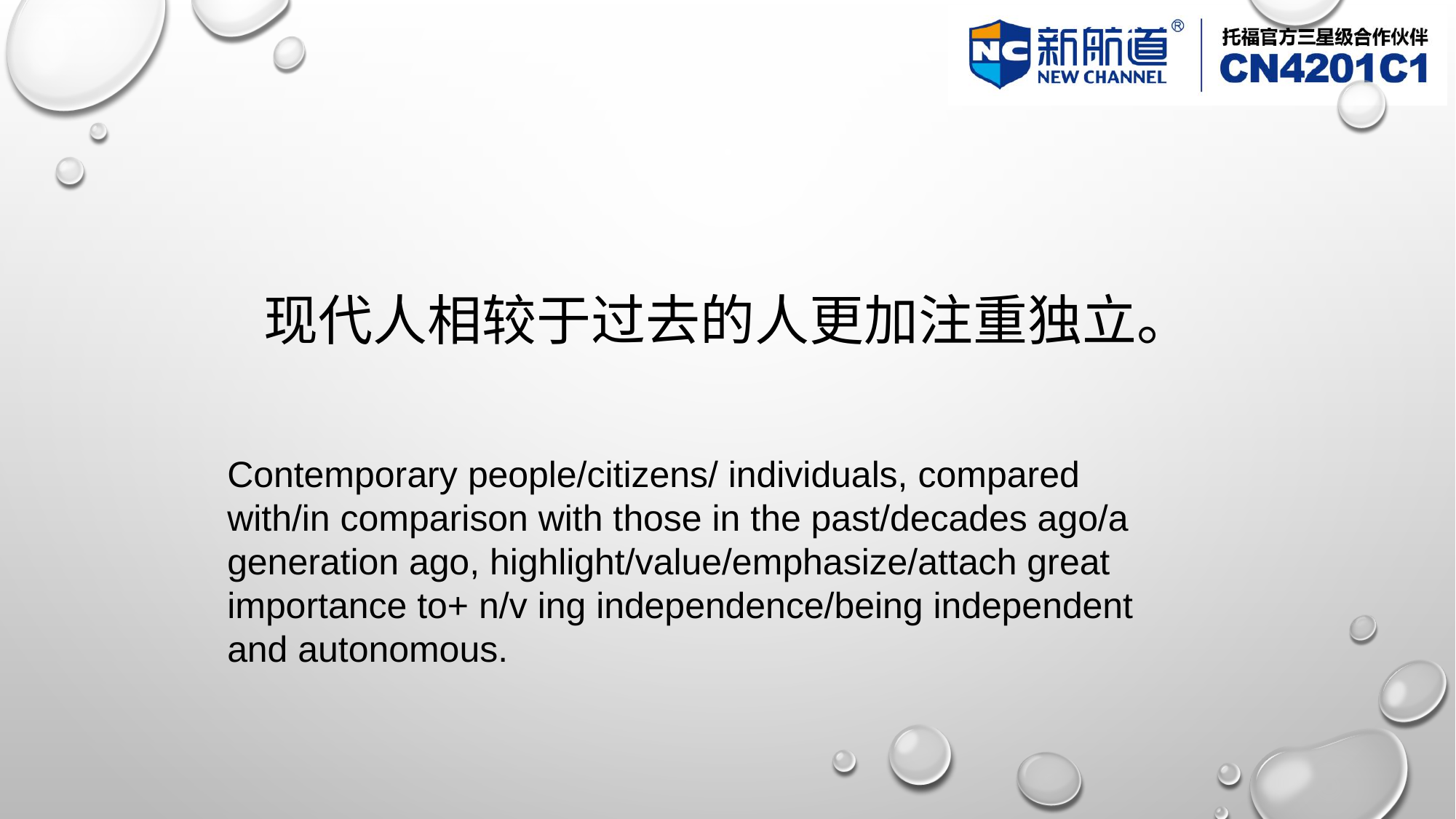

# 现代人相较于过去的人更加注重独立。

Contemporary people/citizens/ individuals, compared with/in comparison with those in the past/decades ago/a generation ago, highlight/value/emphasize/attach great importance to+ n/v ing independence/being independent and autonomous.